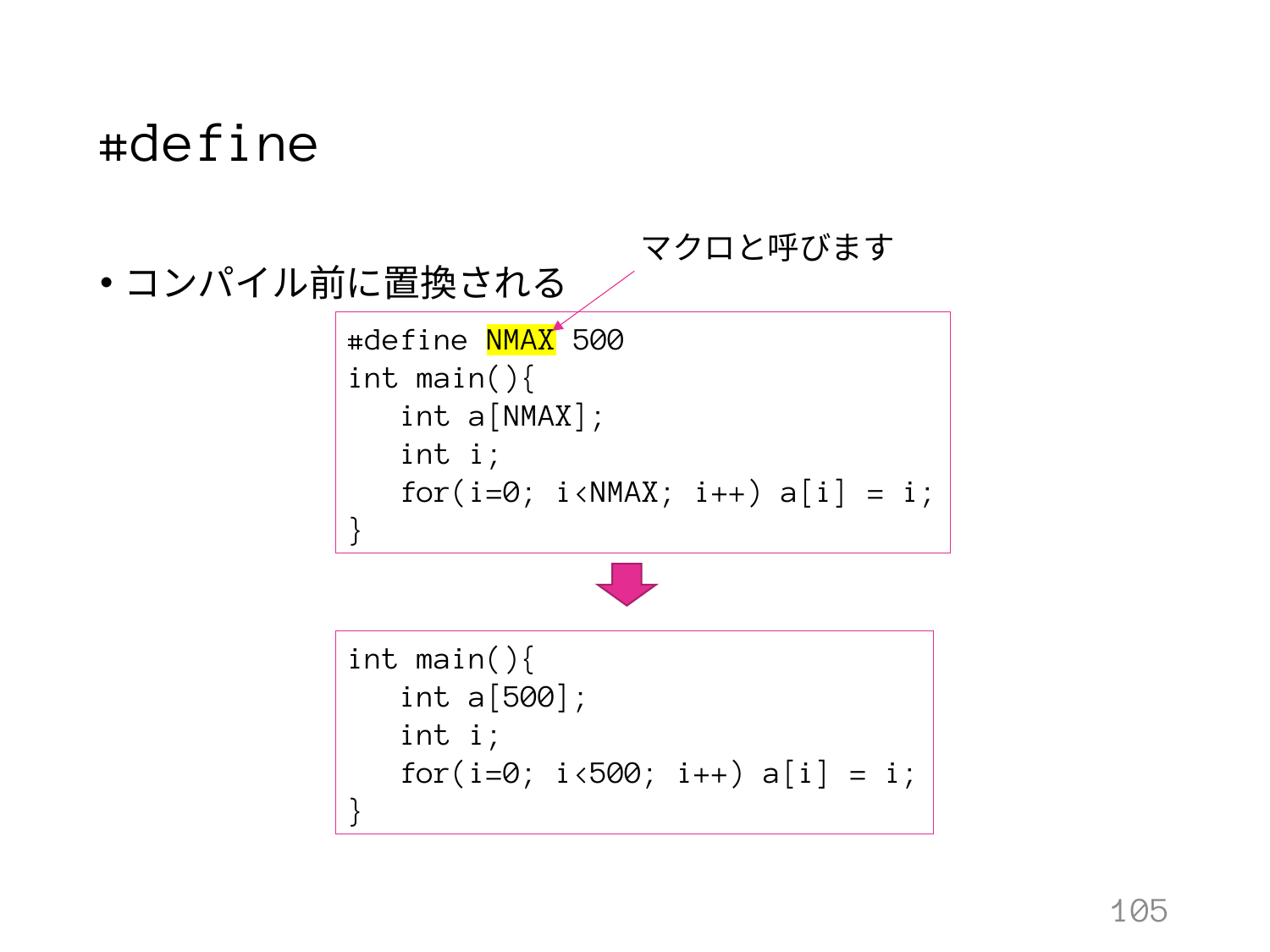

# #define
マクロと呼びます
コンパイル前に置換される

#define NMAX 500
int main(){
   int a[NMAX];
   int i;
   for(i=0; i<NMAX; i++) a[i] = i;
}

int main(){
   int a[500];
   int i;
   for(i=0; i<500; i++) a[i] = i;
}
105